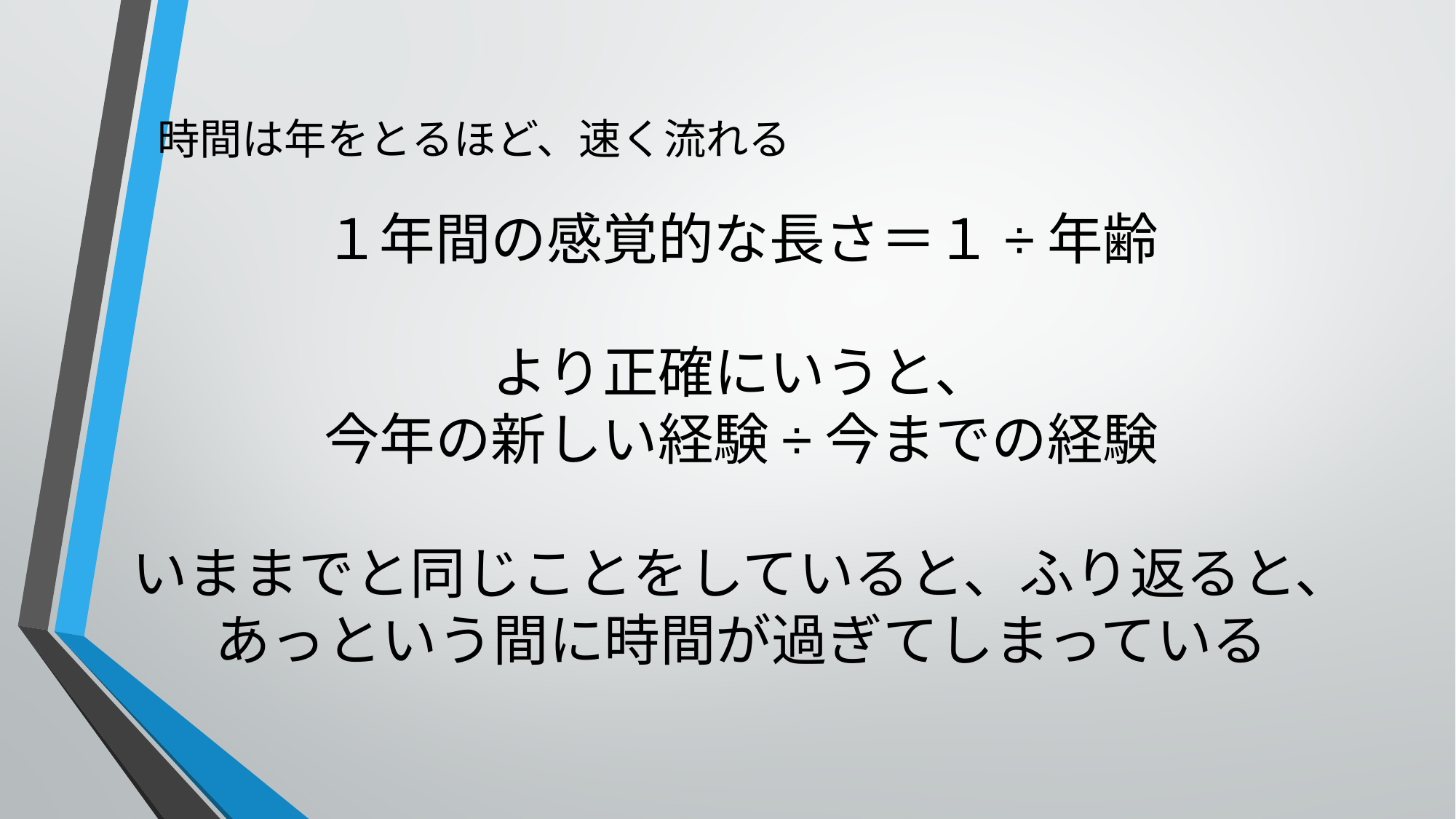

時間は年をとるほど、速く流れる
# １年間の感覚的な長さ＝１÷年齢 より正確にいうと、 今年の新しい経験÷今までの経験 いままでと同じことをしていると、ふり返ると、あっという間に時間が過ぎてしまっている